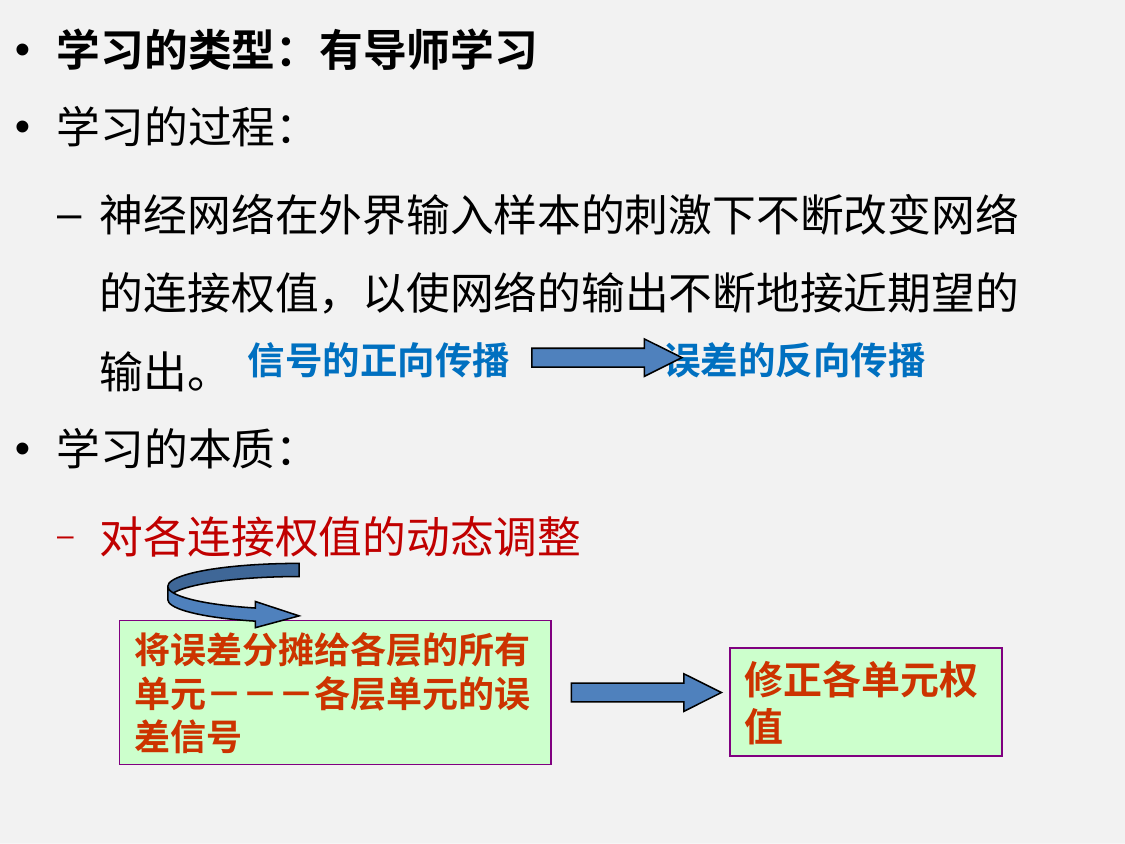

学习的类型：有导师学习
学习的过程：
神经网络在外界输入样本的刺激下不断改变网络的连接权值，以使网络的输出不断地接近期望的输出。
学习的本质：
对各连接权值的动态调整

信号的正向传播                  误差的反向传播

将误差分摊给各层的所有单元－－－各层单元的误差信号
修正各单元权值